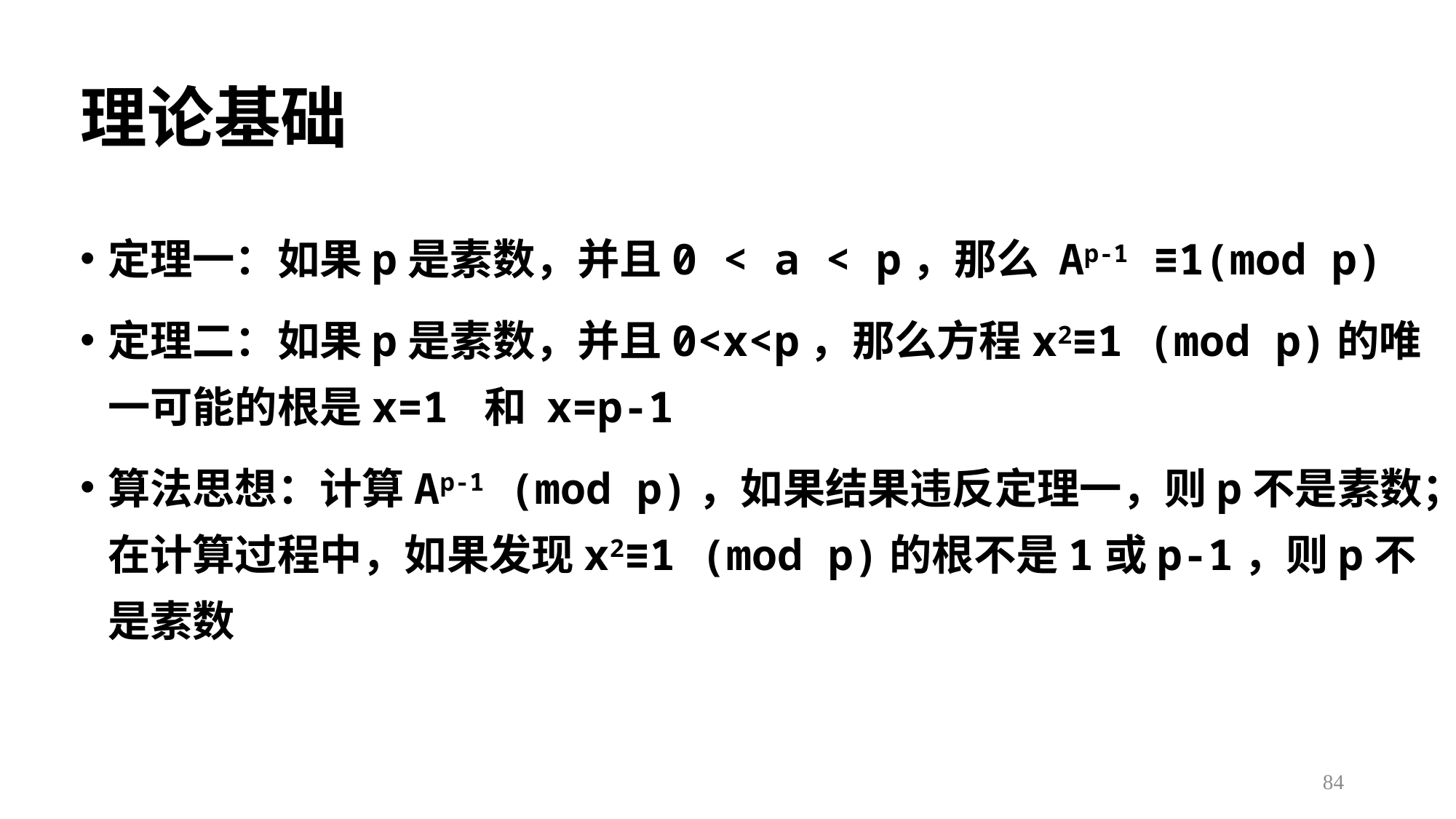

# 理论基础
定理一：如果p是素数，并且0 < a < p，那么 Ap-1 ≡1(mod p)
定理二：如果p是素数，并且0<x<p，那么方程x2≡1 (mod p)的唯一可能的根是x=1 和 x=p-1
算法思想：计算Ap-1 (mod p)，如果结果违反定理一，则p不是素数；在计算过程中，如果发现x2≡1 (mod p)的根不是1或p-1，则p不是素数
84